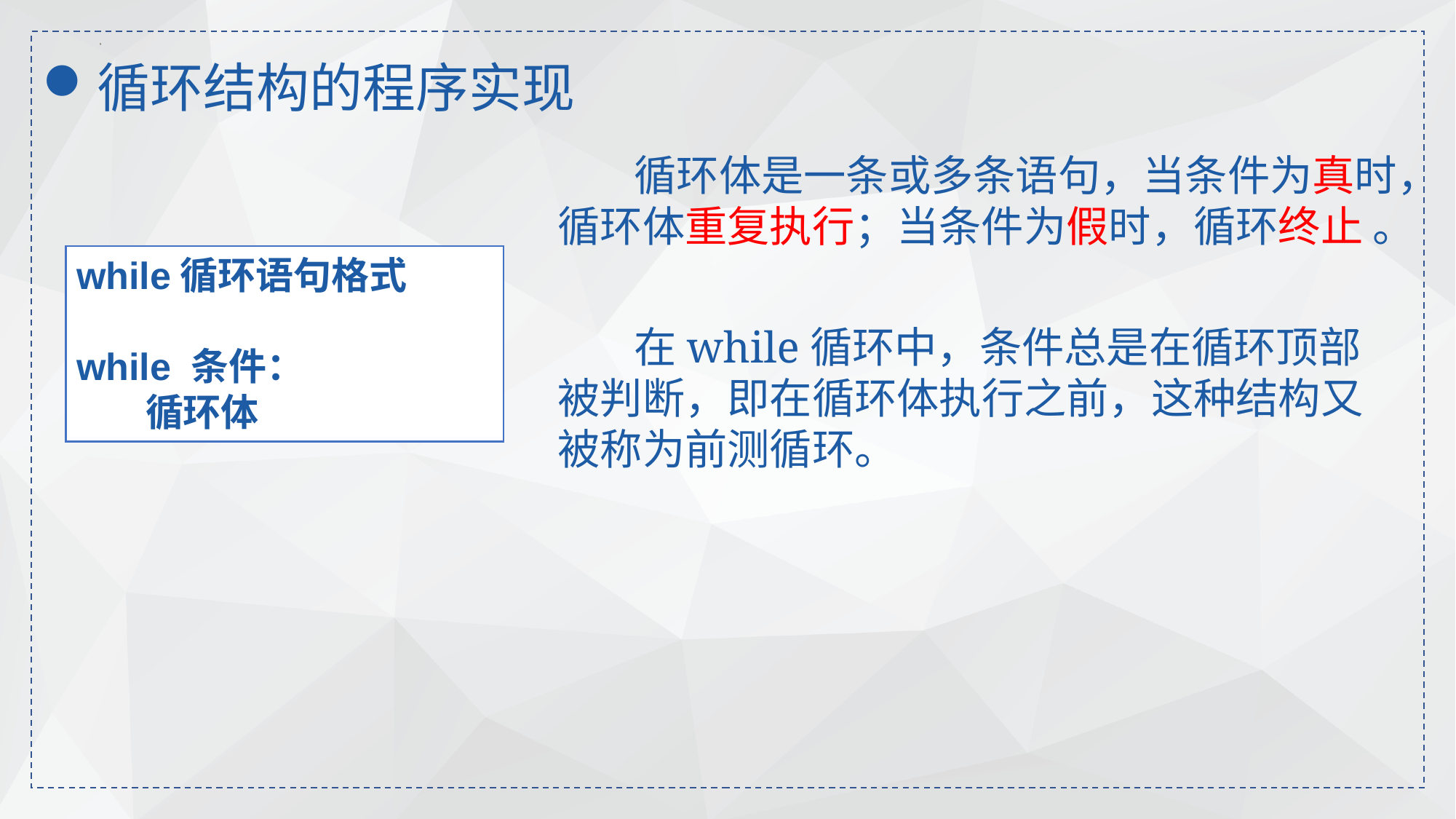

循环结构的程序实现
       循环体是一条或多条语句，当条件为真时，循环体重复执行；当条件为假时，循环终止 。
while循环语句格式

while 条件：
       循环体

       在while循环中，条件总是在循环顶部被判断，即在循环体执行之前，这种结构又被称为前测循环。